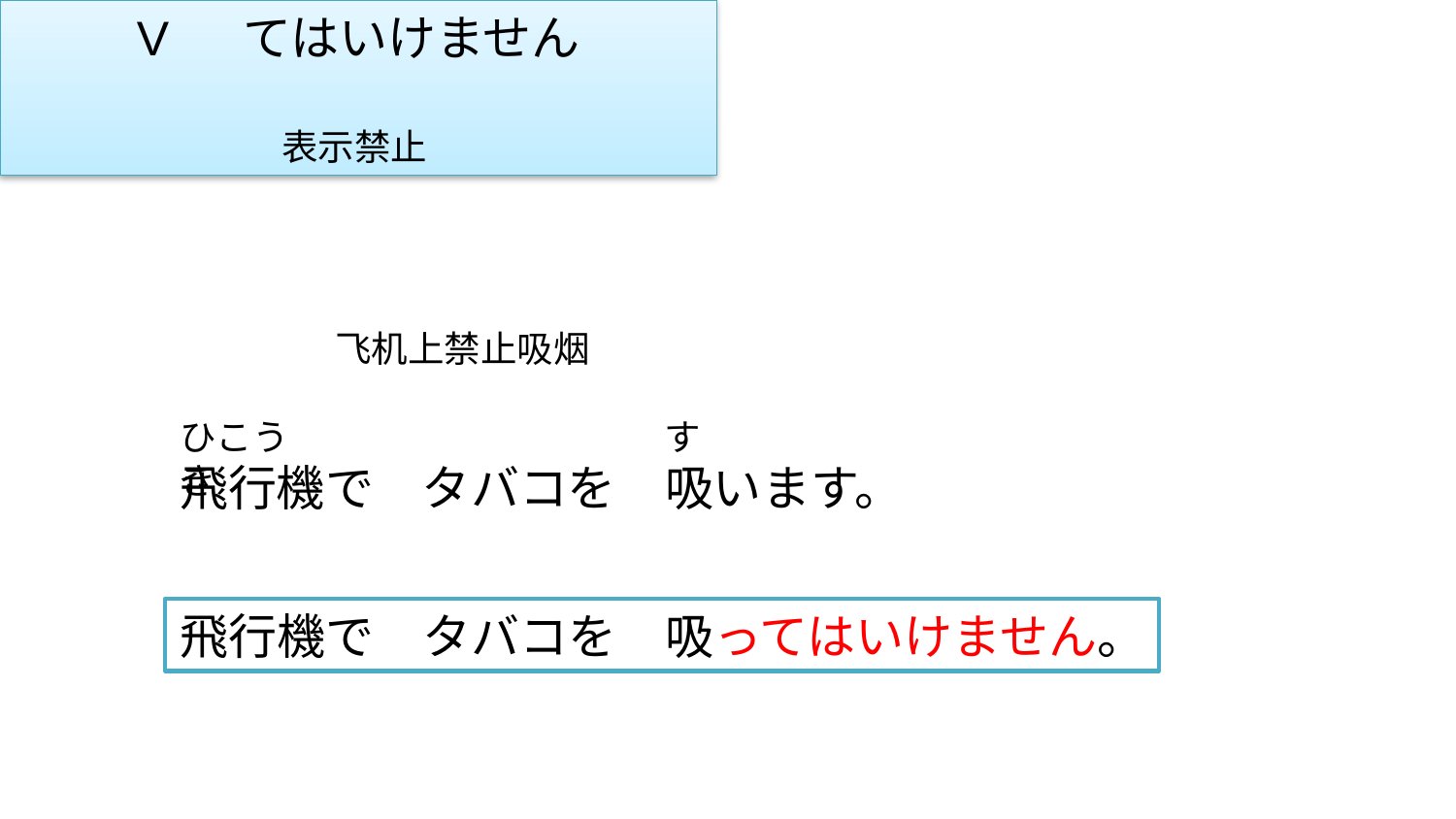

V 　てはいけません

表示禁止
飞机上禁止吸烟
ひこうき
す
飛行機で　タバコを　吸います。
飛行機で　タバコを　吸ってはいけません。